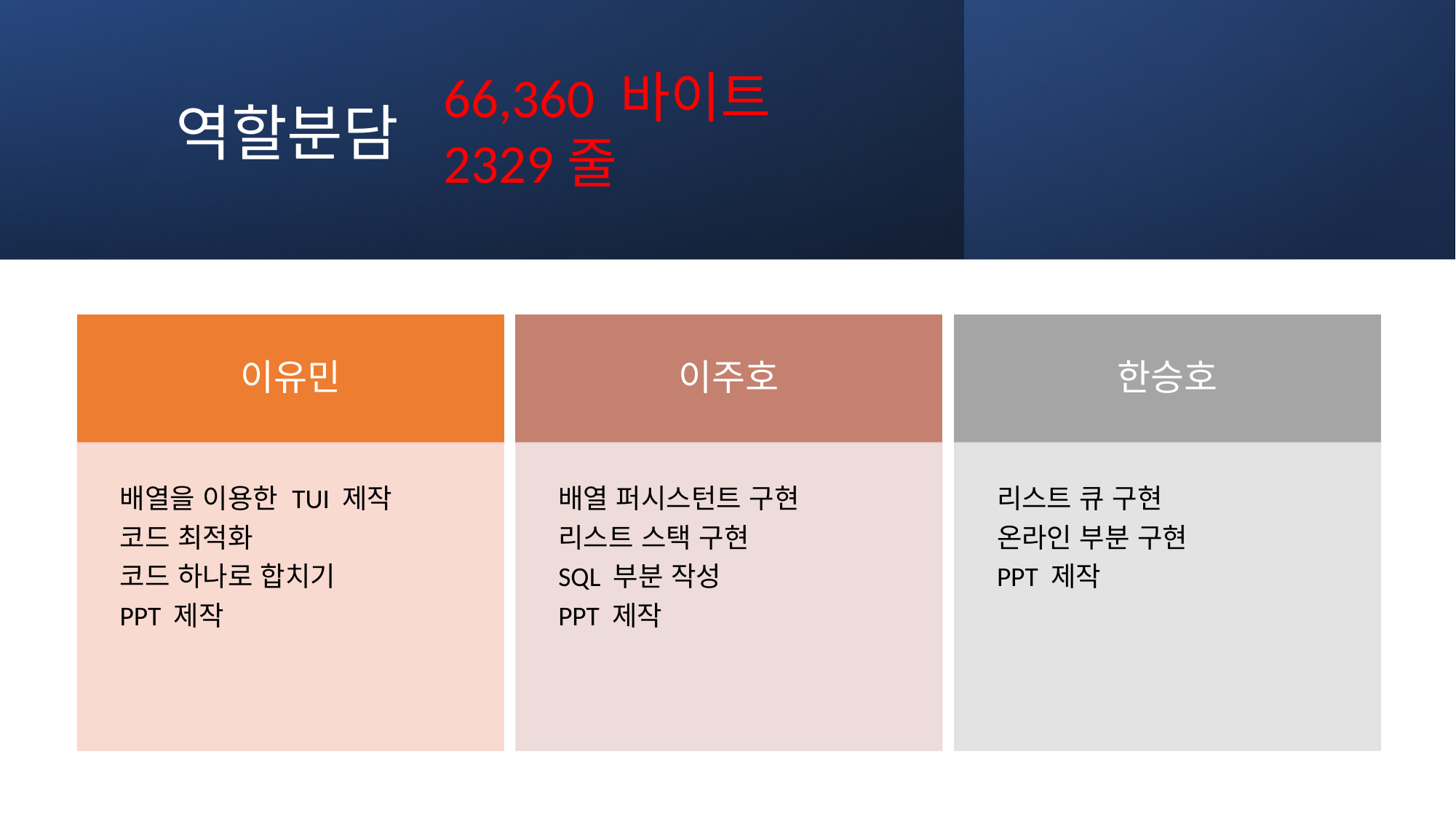

# 역할분담
66,360 바이트
2329줄
이유민
배열을 이용한 TUI 제작
코드 최적화
코드 하나로 합치기
PPT 제작
이주호
배열 퍼시스턴트 구현
리스트 스택 구현
SQL 부분 작성
PPT 제작
한승호
리스트 큐 구현
온라인 부분 구현
PPT 제작